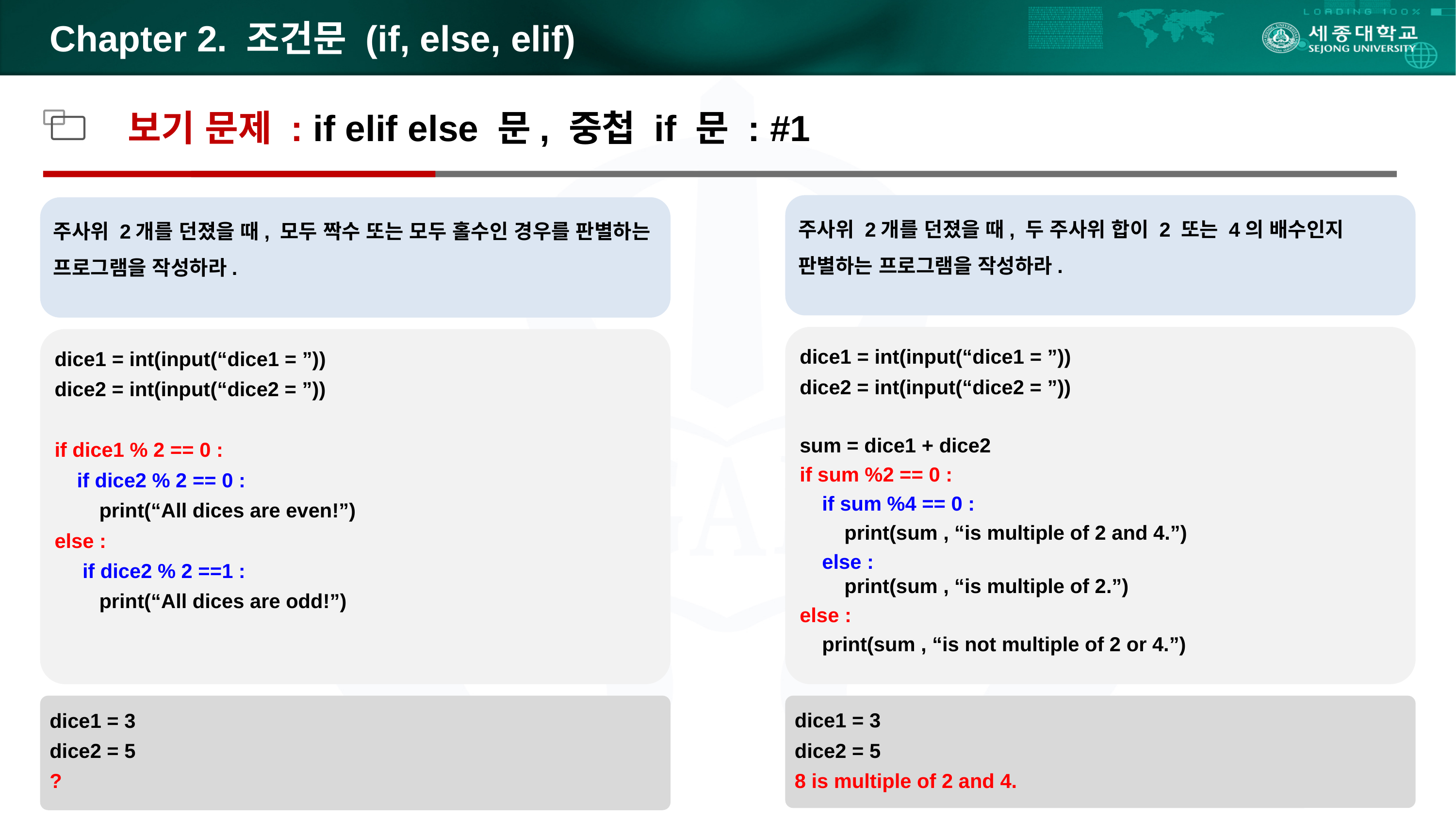

# Chapter 2. 조건문 (if, else, elif)
보기 문제 : if elif else 문, 중첩 if 문 : #1
주사위 2개를 던졌을 때, 두 주사위 합이 2 또는 4의 배수인지 판별하는 프로그램을 작성하라.
주사위 2개를 던졌을 때, 모두 짝수 또는 모두 홀수인 경우를 판별하는 프로그램을 작성하라.
dice1 = int(input(“dice1 = ”))
dice2 = int(input(“dice2 = ”))

sum = dice1 + dice2
if sum %2 == 0 :
    if sum %4 == 0 :
        print(sum , “is multiple of 2 and 4.”)
    else :
        print(sum , “is multiple of 2.”)
else :
    print(sum , “is not multiple of 2 or 4.”)
dice1 = 3
dice2 = 5
8 is multiple of 2 and 4.
dice1 = int(input(“dice1 = ”))
dice2 = int(input(“dice2 = ”))

if dice1 % 2 == 0 :
    if dice2 % 2 == 0 :
        print(“All dices are even!”)
else :
     if dice2 % 2 ==1 :
        print(“All dices are odd!”)
dice1 = 3
dice2 = 5
?